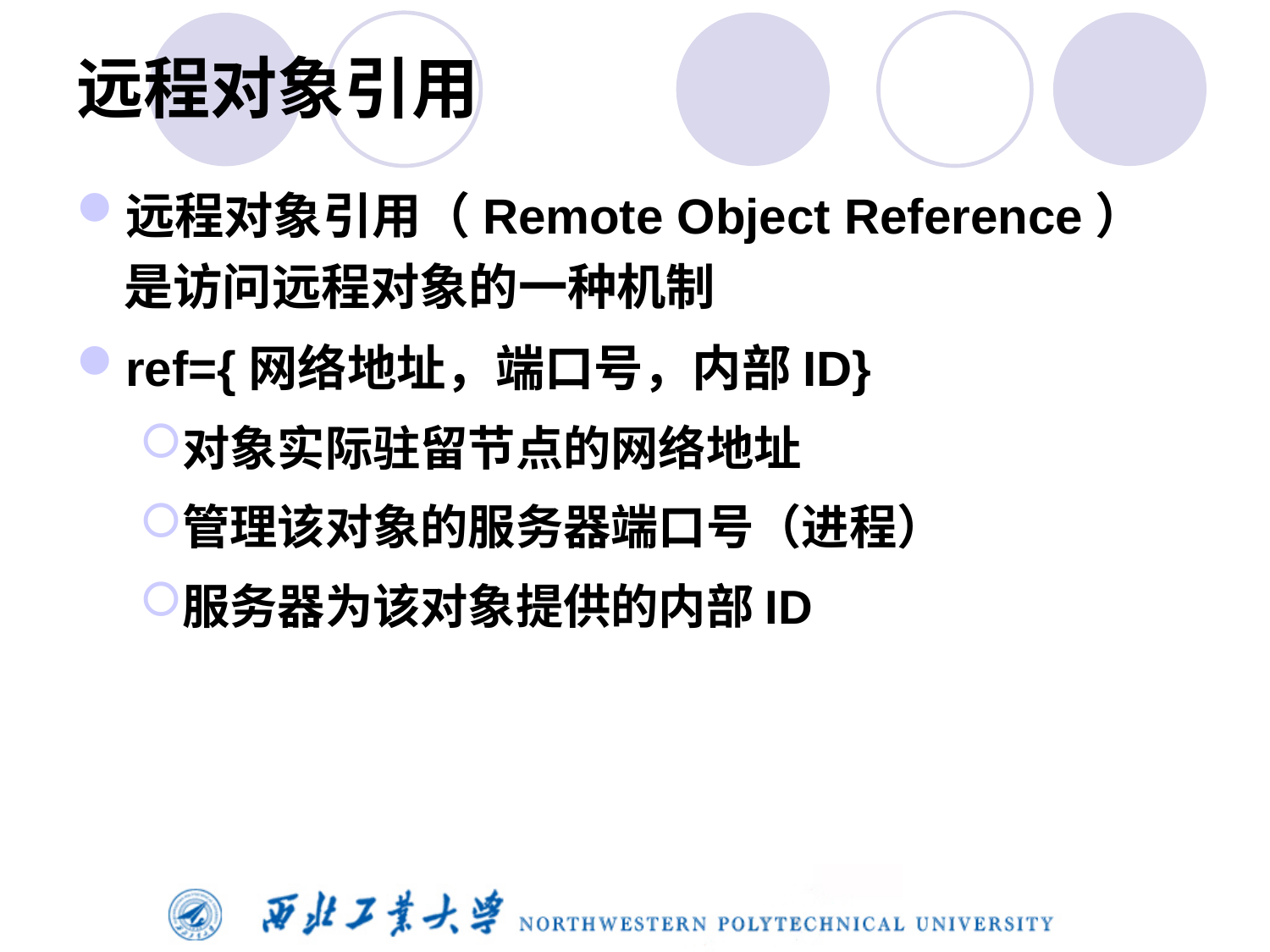

# 远程对象引用
远程对象引用（Remote Object Reference）是访问远程对象的一种机制
ref={网络地址，端口号，内部ID}
对象实际驻留节点的网络地址
管理该对象的服务器端口号（进程）
服务器为该对象提供的内部ID